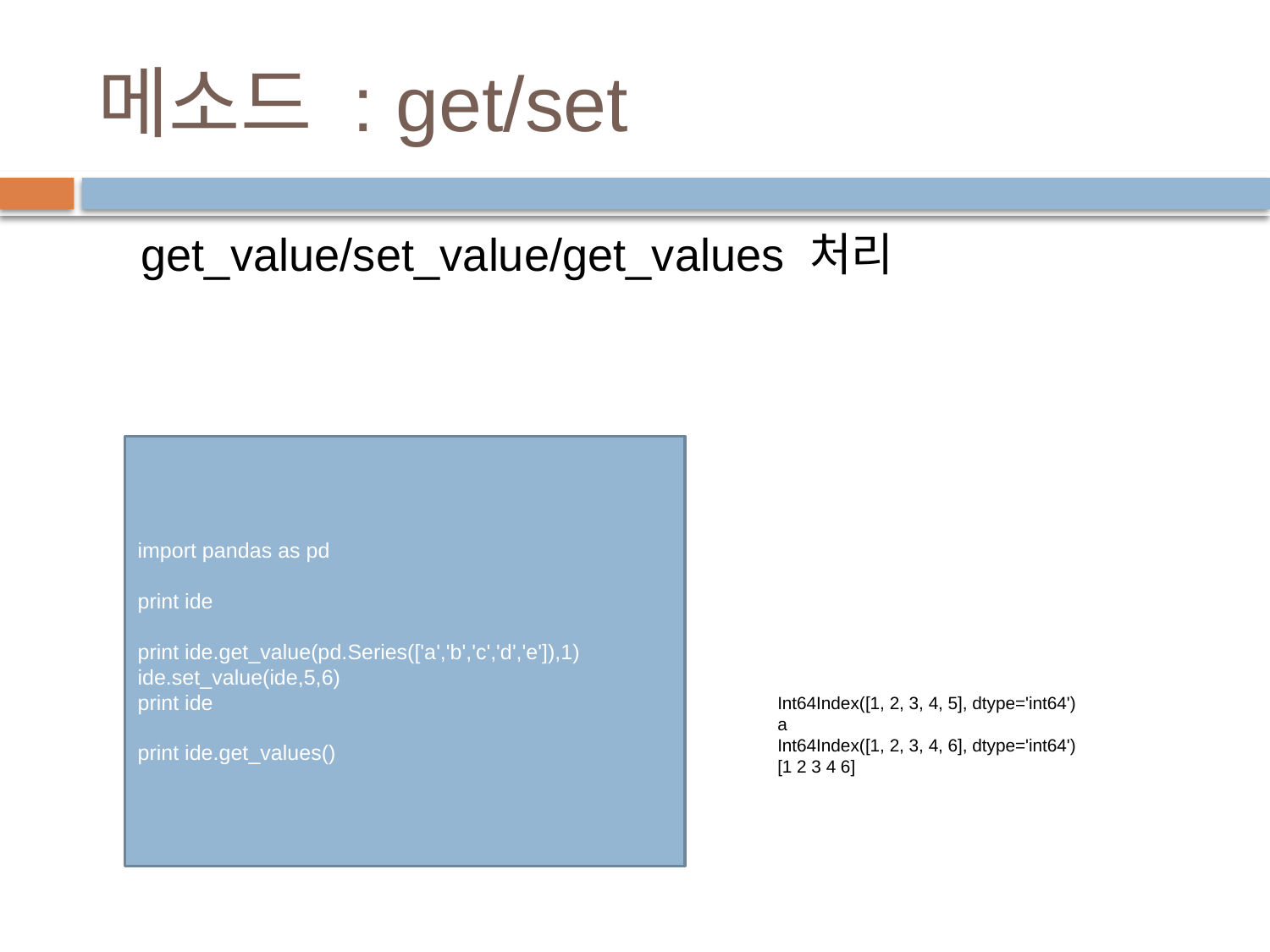

# 메소드 : get/set
get_value/set_value/get_values 처리
import pandas as pd

print ide

print ide.get_value(pd.Series(['a','b','c','d','e']),1)
ide.set_value(ide,5,6)
print ide

print ide.get_values()
Int64Index([1, 2, 3, 4, 5], dtype='int64')
a
Int64Index([1, 2, 3, 4, 6], dtype='int64')
[1 2 3 4 6]